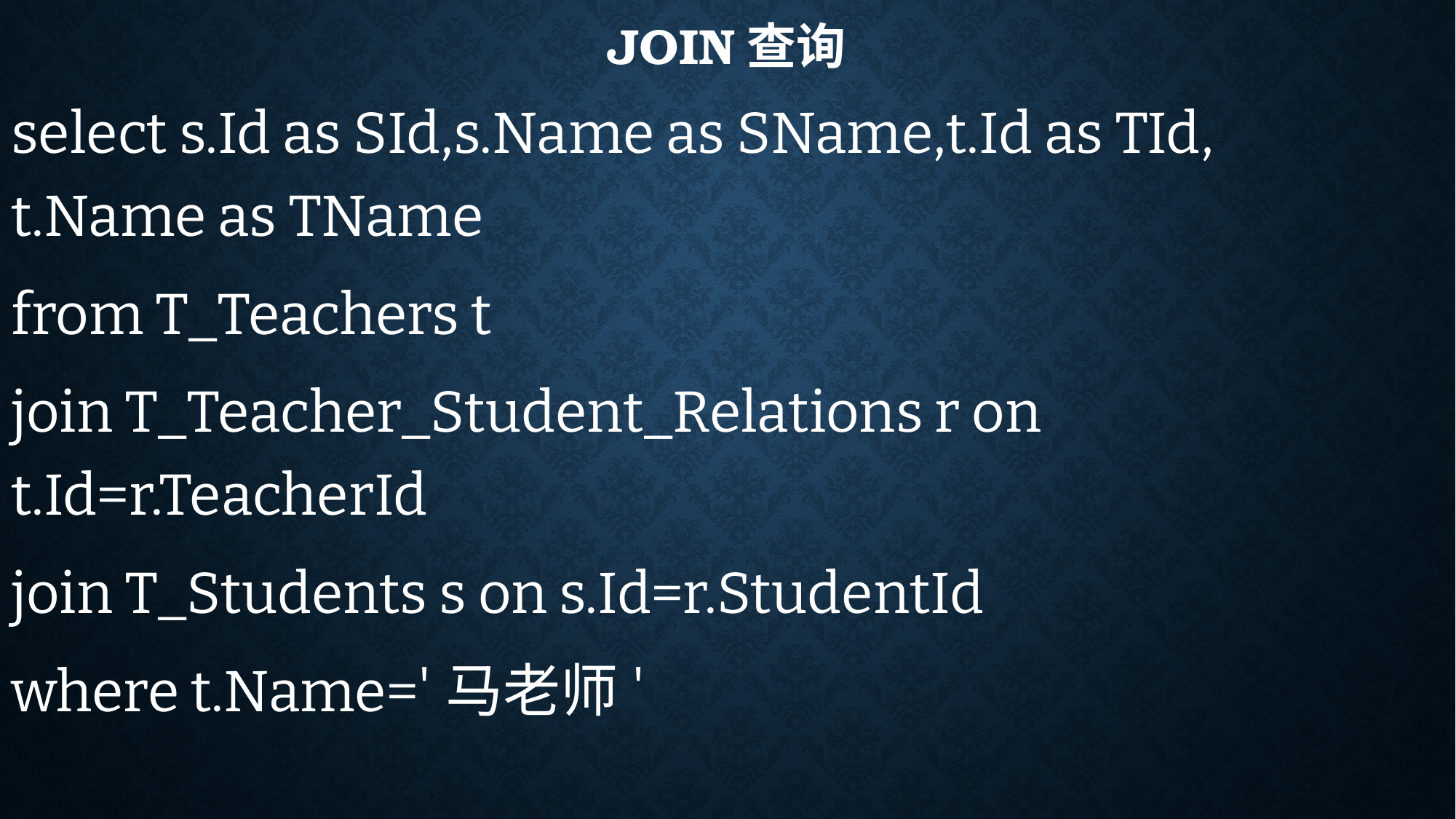

# Join查询
select s.Id as SId,s.Name as SName,t.Id as TId, t.Name as TName
from T_Teachers t
join T_Teacher_Student_Relations r on t.Id=r.TeacherId
join T_Students s on s.Id=r.StudentId
where t.Name='马老师'